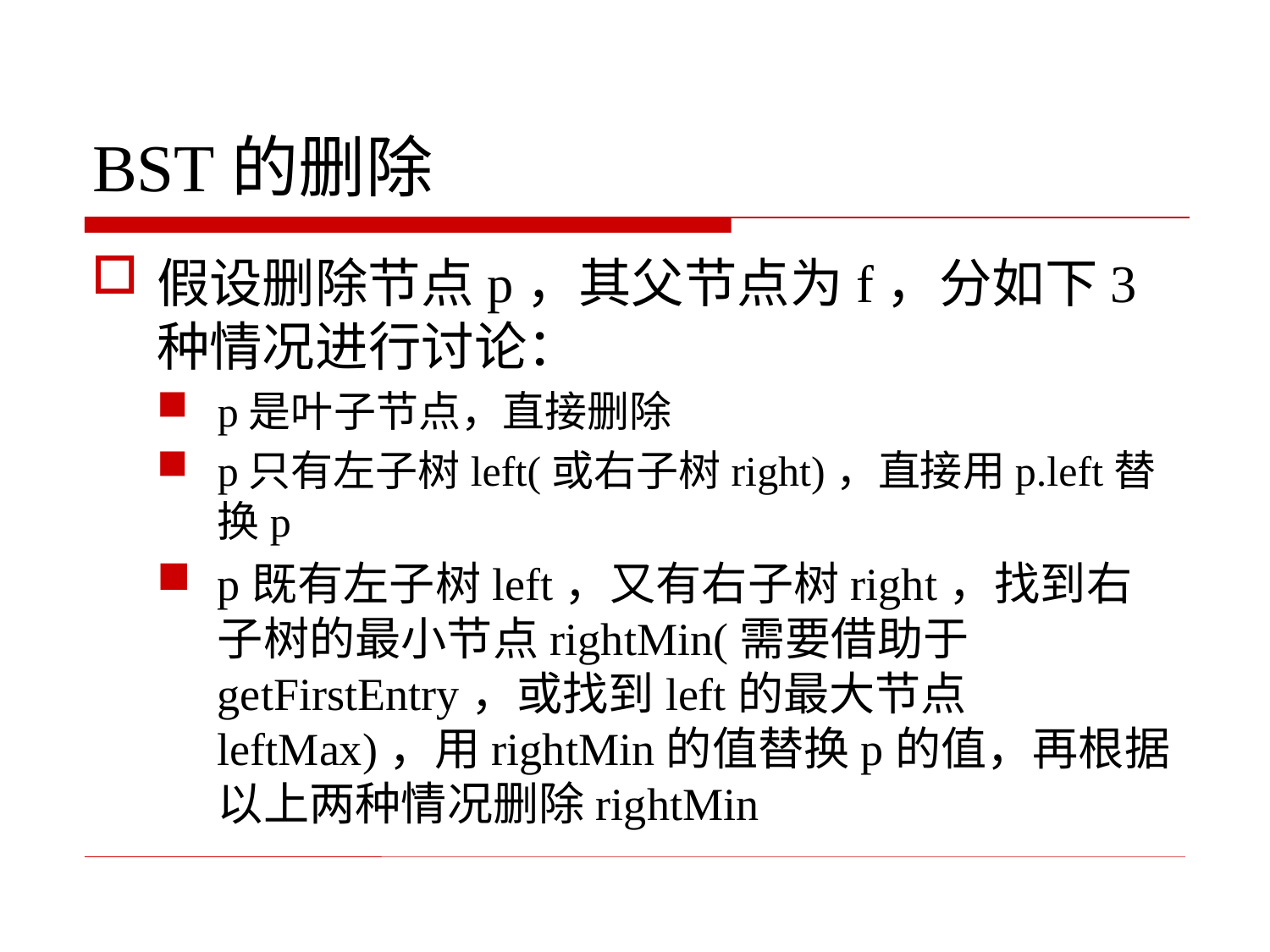

# BST的删除
假设删除节点p，其父节点为f，分如下3种情况进行讨论：
p是叶子节点，直接删除
p只有左子树left(或右子树right)，直接用p.left替换p
p既有左子树left，又有右子树right，找到右子树的最小节点rightMin(需要借助于getFirstEntry，或找到left的最大节点leftMax)，用rightMin的值替换p的值，再根据以上两种情况删除rightMin